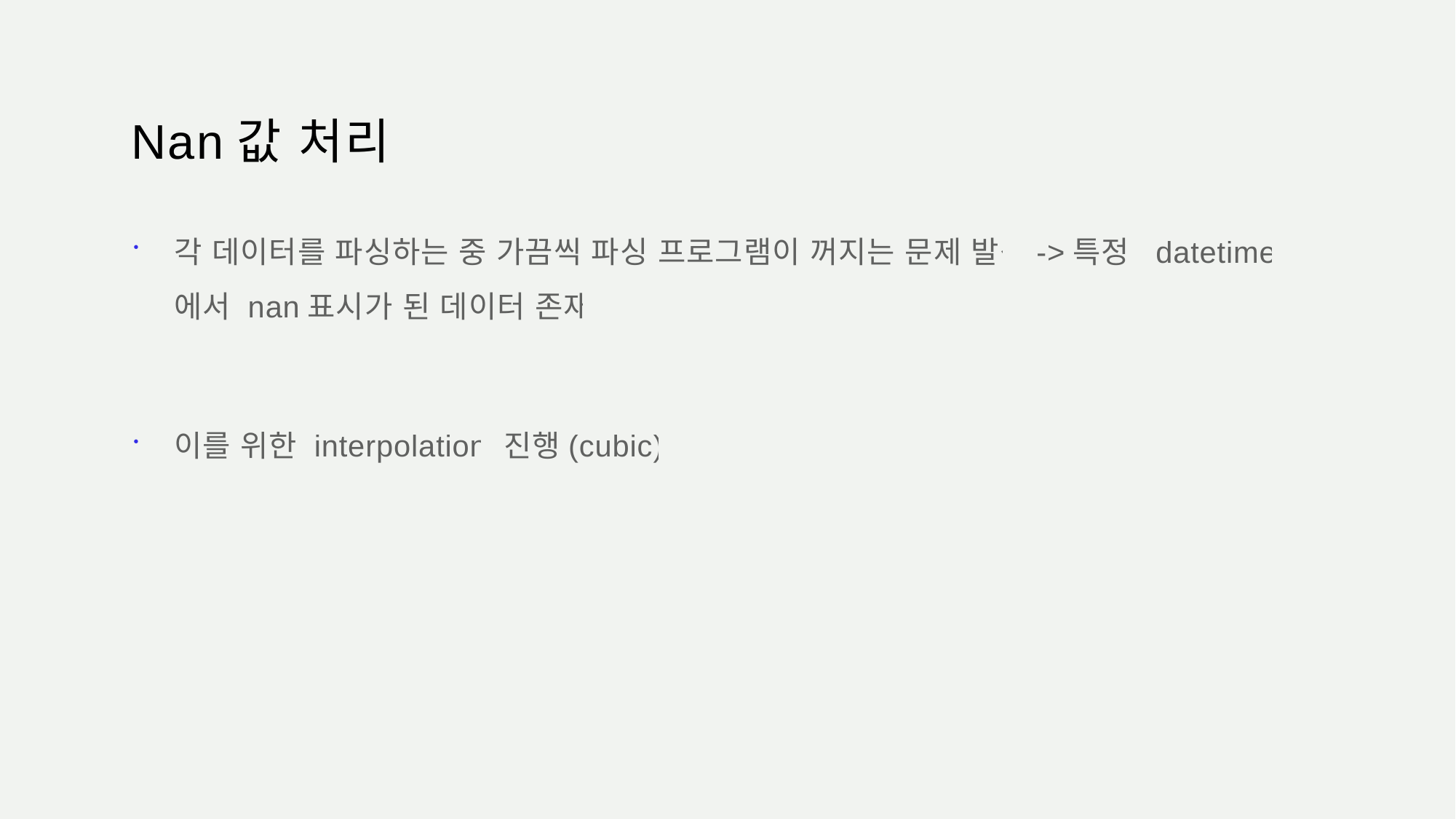

# Nan값 처리
각 데이터를 파싱하는 중 가끔씩 파싱 프로그램이 꺼지는 문제 발생->특정  datetime에서 nan표시가 된 데이터 존재

이를 위한 interpolation 진행(cubic)